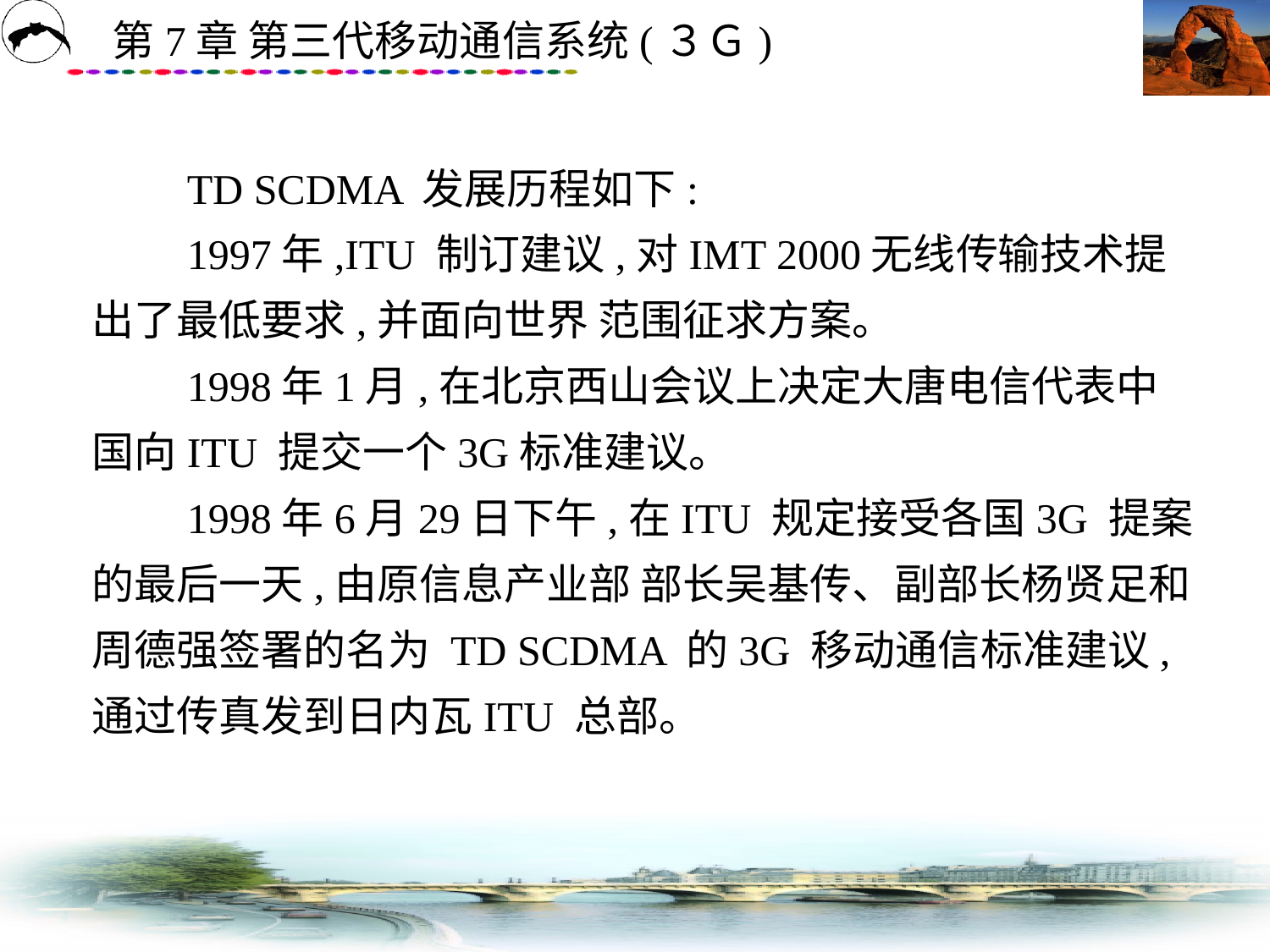

# TD SCDMA 发展历程如下: 　　1997年,ITU 制订建议,对IMT 2000无线传输技术提出了最低要求,并面向世界 范围征求方案。 　　1998年1月,在北京西山会议上决定大唐电信代表中国向ITU 提交一个3G标准建议。 　　1998年6月29日下午,在ITU 规定接受各国3G 提案的最后一天,由原信息产业部 部长吴基传、副部长杨贤足和周德强签署的名为 TD SCDMA 的3G 移动通信标准建议, 通过传真发到日内瓦ITU 总部。